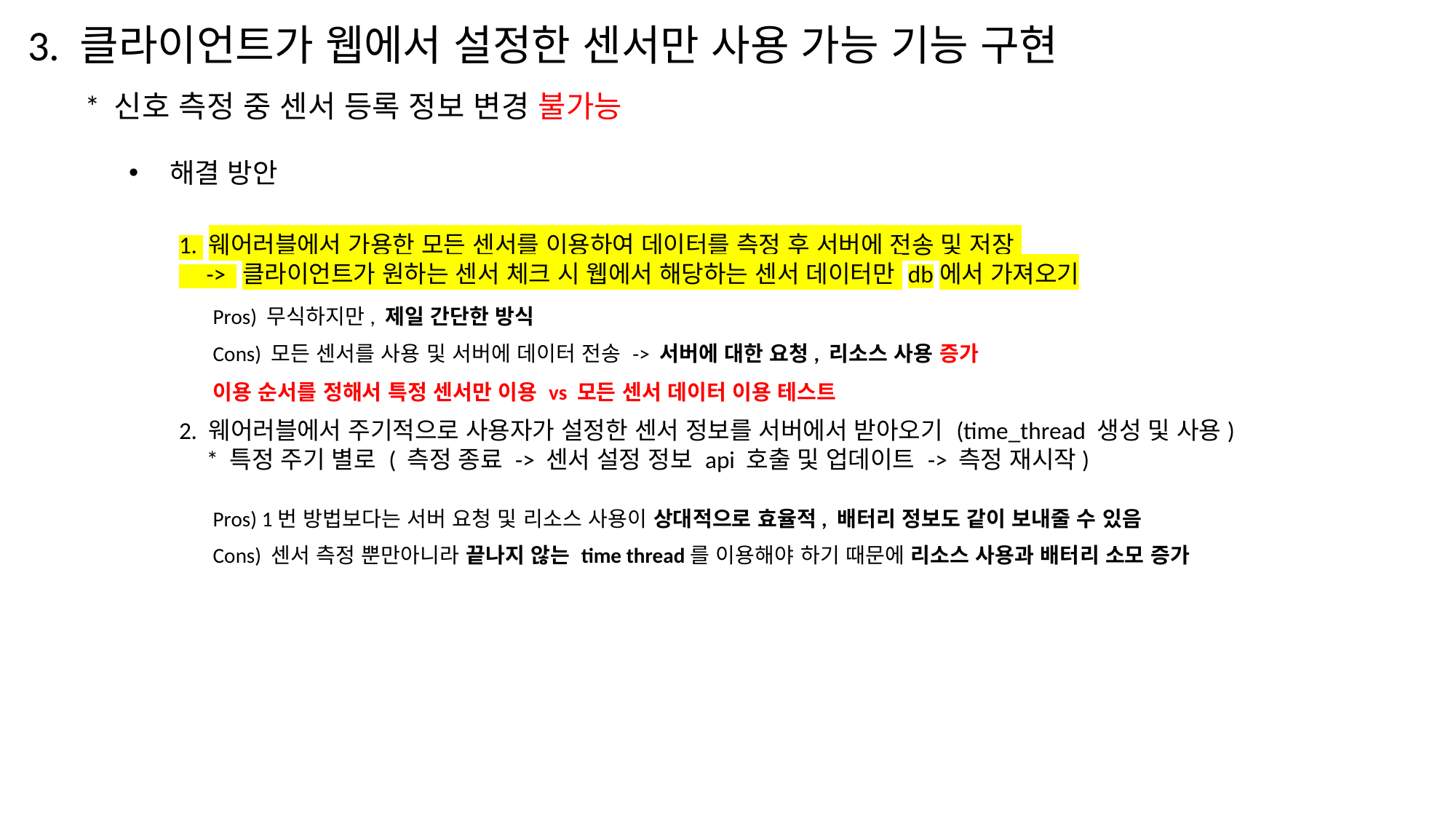

3. 클라이언트가 웹에서 설정한 센서만 사용 가능 기능 구현
* 신호 측정 중 센서 등록 정보 변경 불가능
해결 방안
1. 웨어러블에서 가용한 모든 센서를 이용하여 데이터를 측정 후 서버에 전송 및 저장
     ->  클라이언트가 원하는 센서 체크 시 웹에서 해당하는 센서 데이터만 db에서 가져오기
Pros) 무식하지만, 제일 간단한 방식
Cons) 모든 센서를 사용 및 서버에 데이터 전송 -> 서버에 대한 요청, 리소스 사용 증가
이용 순서를 정해서 특정 센서만 이용 vs 모든 센서 데이터 이용 테스트
2. 웨어러블에서 주기적으로 사용자가 설정한 센서 정보를 서버에서 받아오기 (time_thread 생성 및 사용)
     * 특정 주기 별로 ( 측정 종료 -> 센서 설정 정보 api 호출 및 업데이트 -> 측정 재시작)
Pros) 1번 방법보다는 서버 요청 및 리소스 사용이 상대적으로 효율적, 배터리 정보도 같이 보내줄 수 있음
Cons) 센서 측정 뿐만아니라 끝나지 않는 time thread를 이용해야 하기 때문에 리소스 사용과 배터리 소모 증가